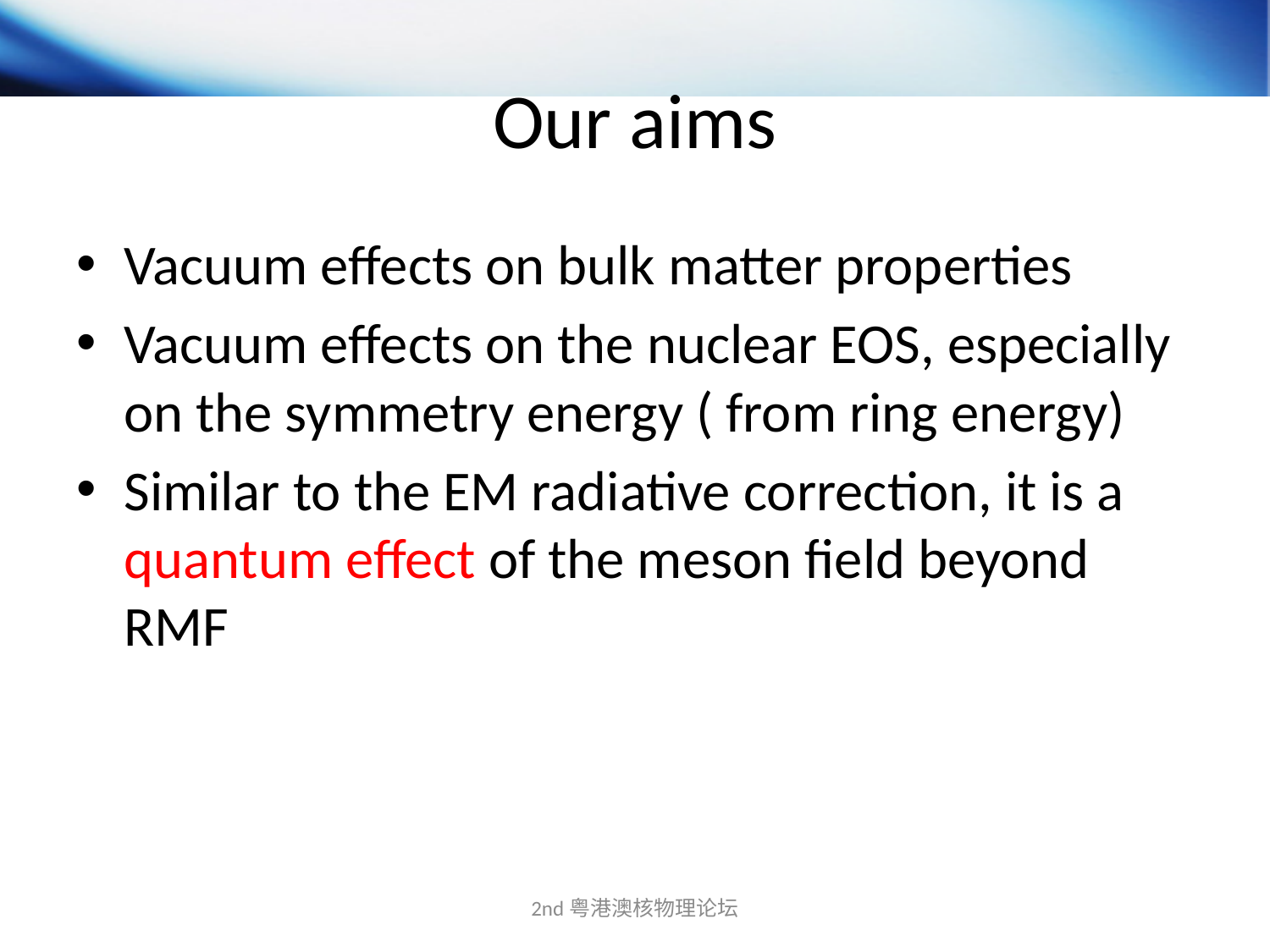

# Our aims
Vacuum effects on bulk matter properties
Vacuum effects on the nuclear EOS, especially on the symmetry energy ( from ring energy)
Similar to the EM radiative correction, it is a quantum effect of the meson field beyond RMF
2nd粤港澳核物理论坛